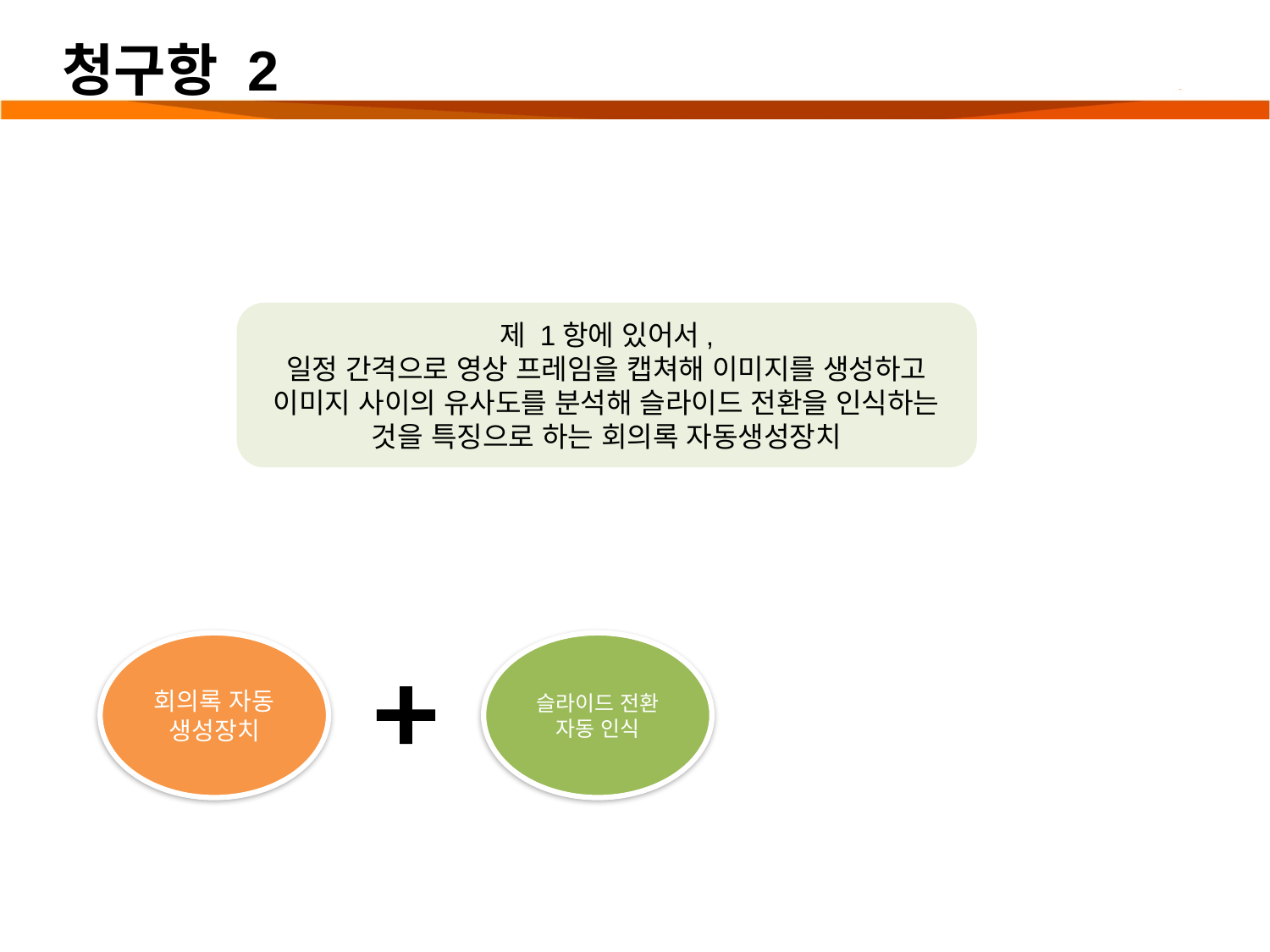

# 청구항 2
제 1항에 있어서,
일정 간격으로 영상 프레임을 캡쳐해 이미지를 생성하고 이미지 사이의 유사도를 분석해 슬라이드 전환을 인식하는 것을 특징으로 하는 회의록 자동생성장치
회의록 자동 생성장치
슬라이드 전환 자동 인식